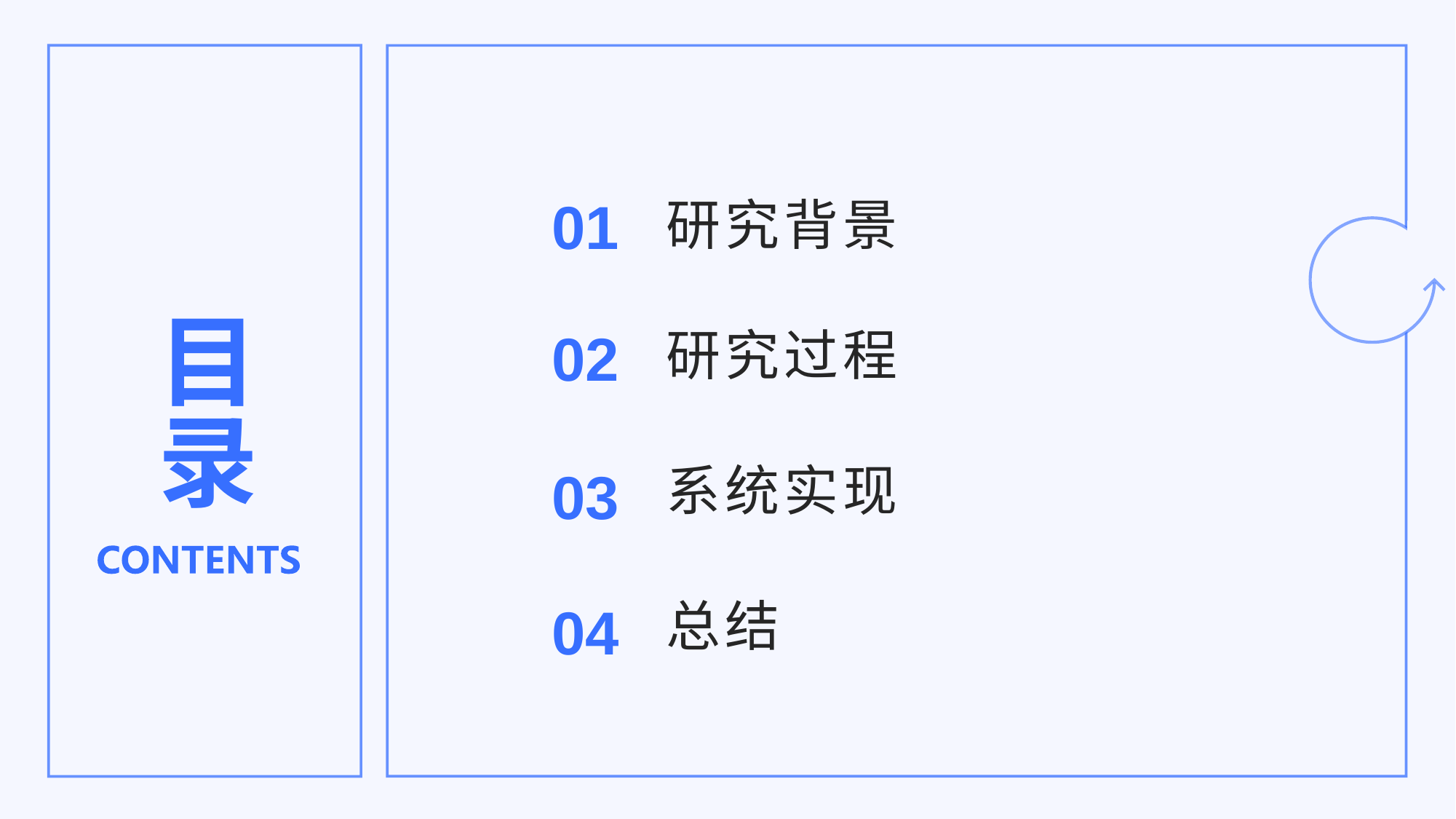

01
研究背景
# 目录
研究过程
02
系统实现
03

总结
04